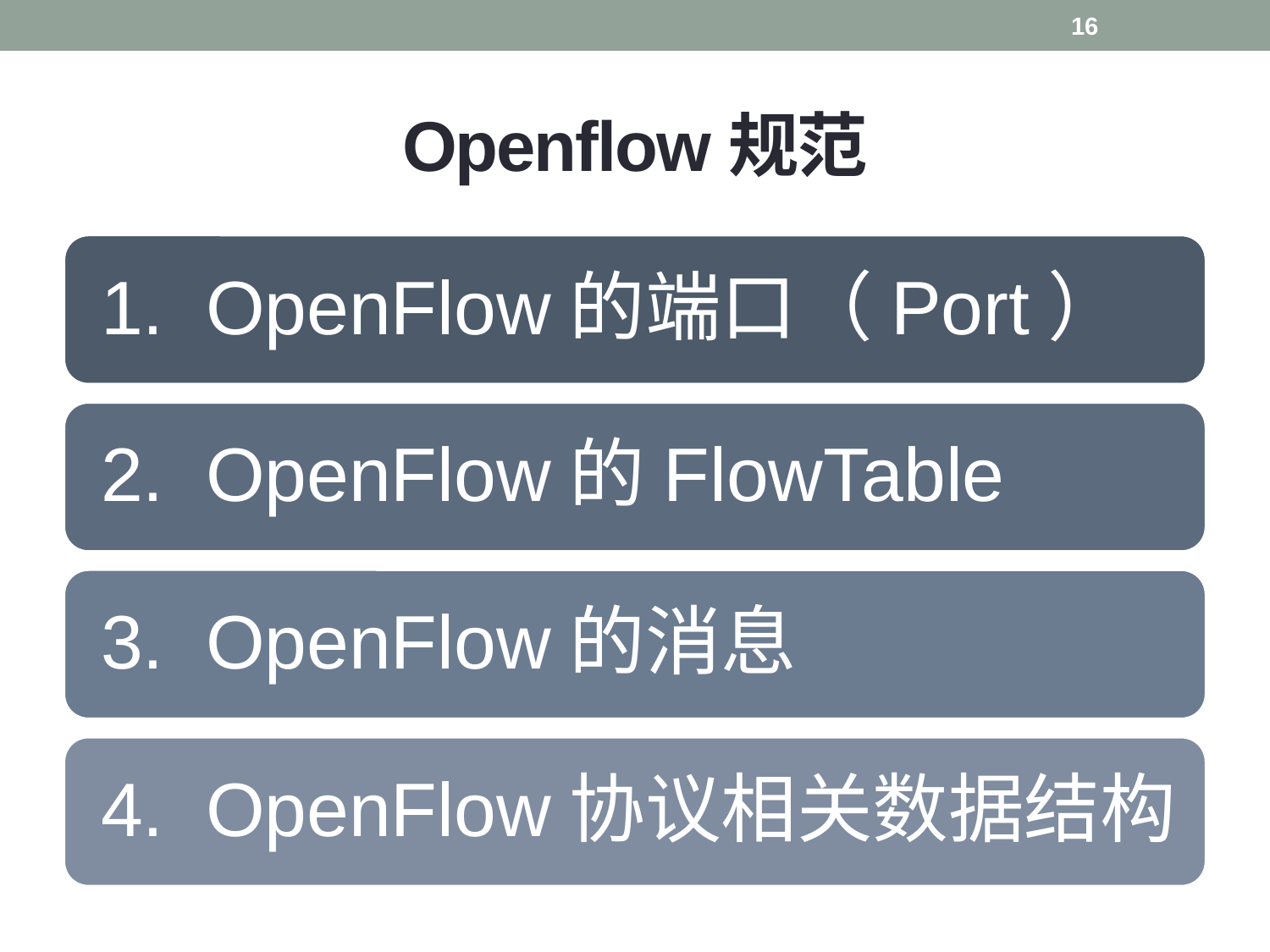

16
# Openflow规范
1.  OpenFlow的端口（Port）
2.  OpenFlow的FlowTable
3.  OpenFlow的消息
4.  OpenFlow协议相关数据结构